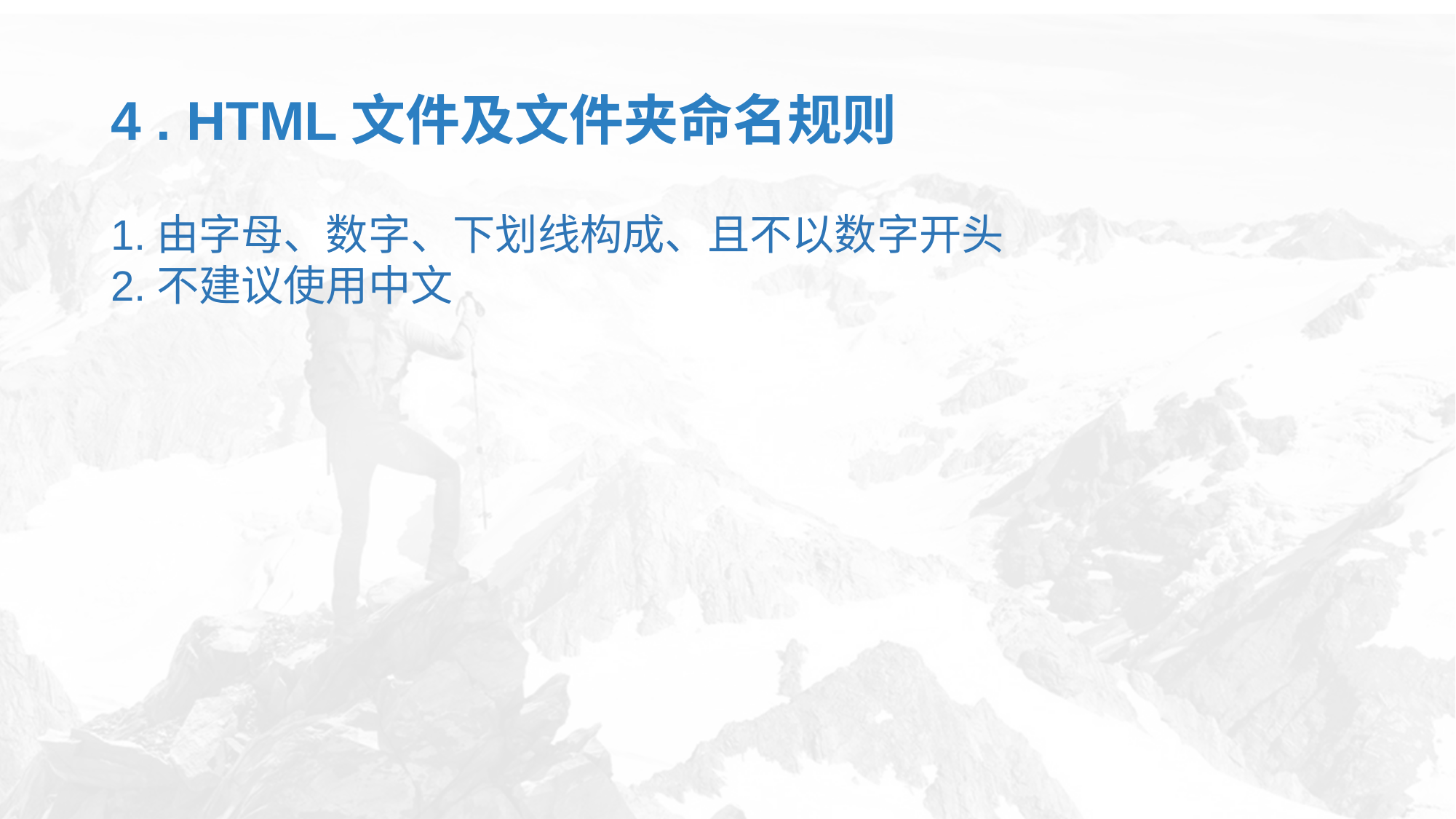

# 4 . HTML文件及文件夹命名规则

1.由字母、数字、下划线构成、且不以数字开头
2.不建议使用中文